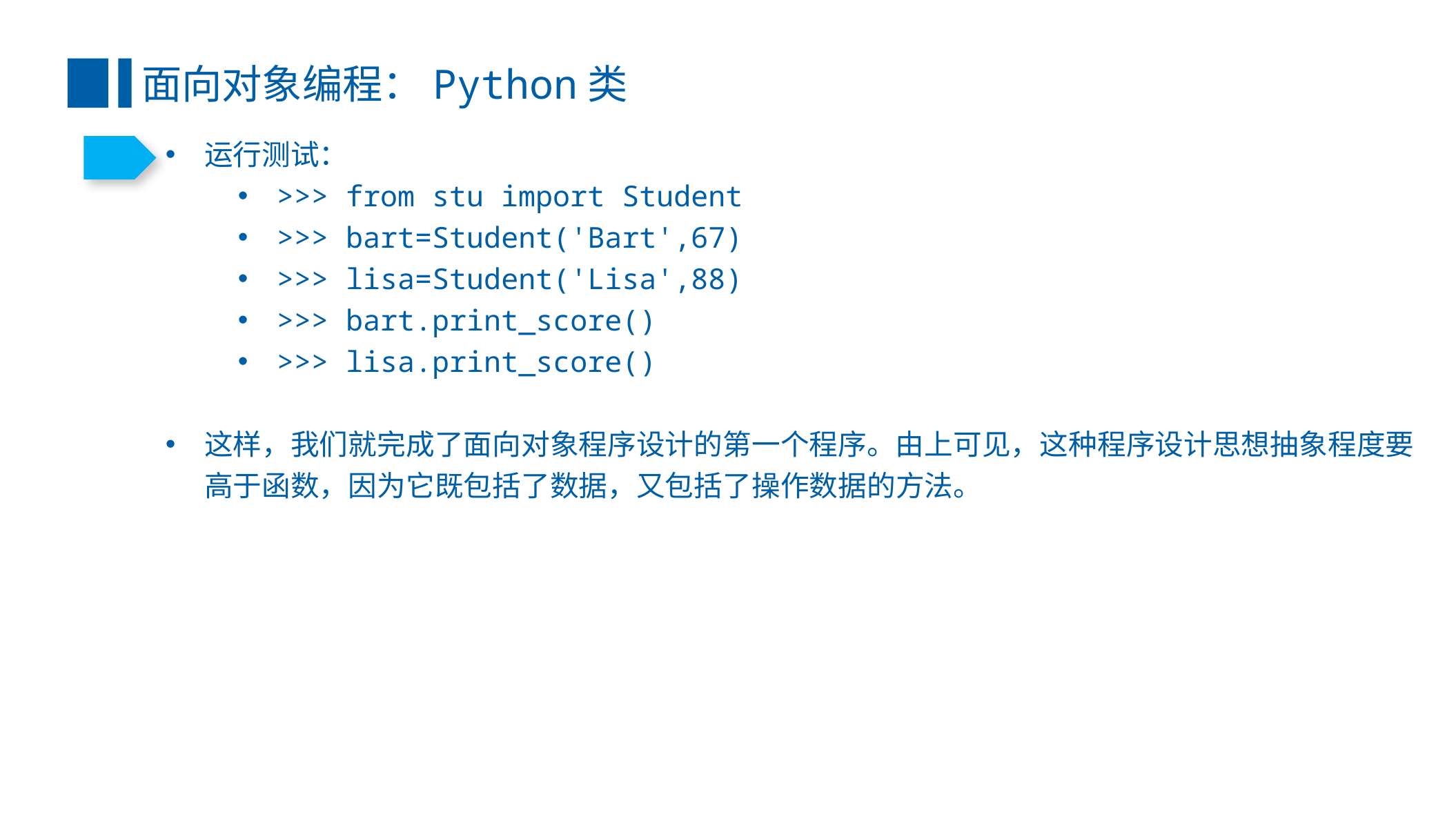

面向对象编程：Python类

运行测试：
>>> from stu import Student
>>> bart=Student('Bart',67)
>>> lisa=Student('Lisa',88)
>>> bart.print_score()
>>> lisa.print_score()

这样，我们就完成了面向对象程序设计的第一个程序。由上可见，这种程序设计思想抽象程度要高于函数，因为它既包括了数据，又包括了操作数据的方法。